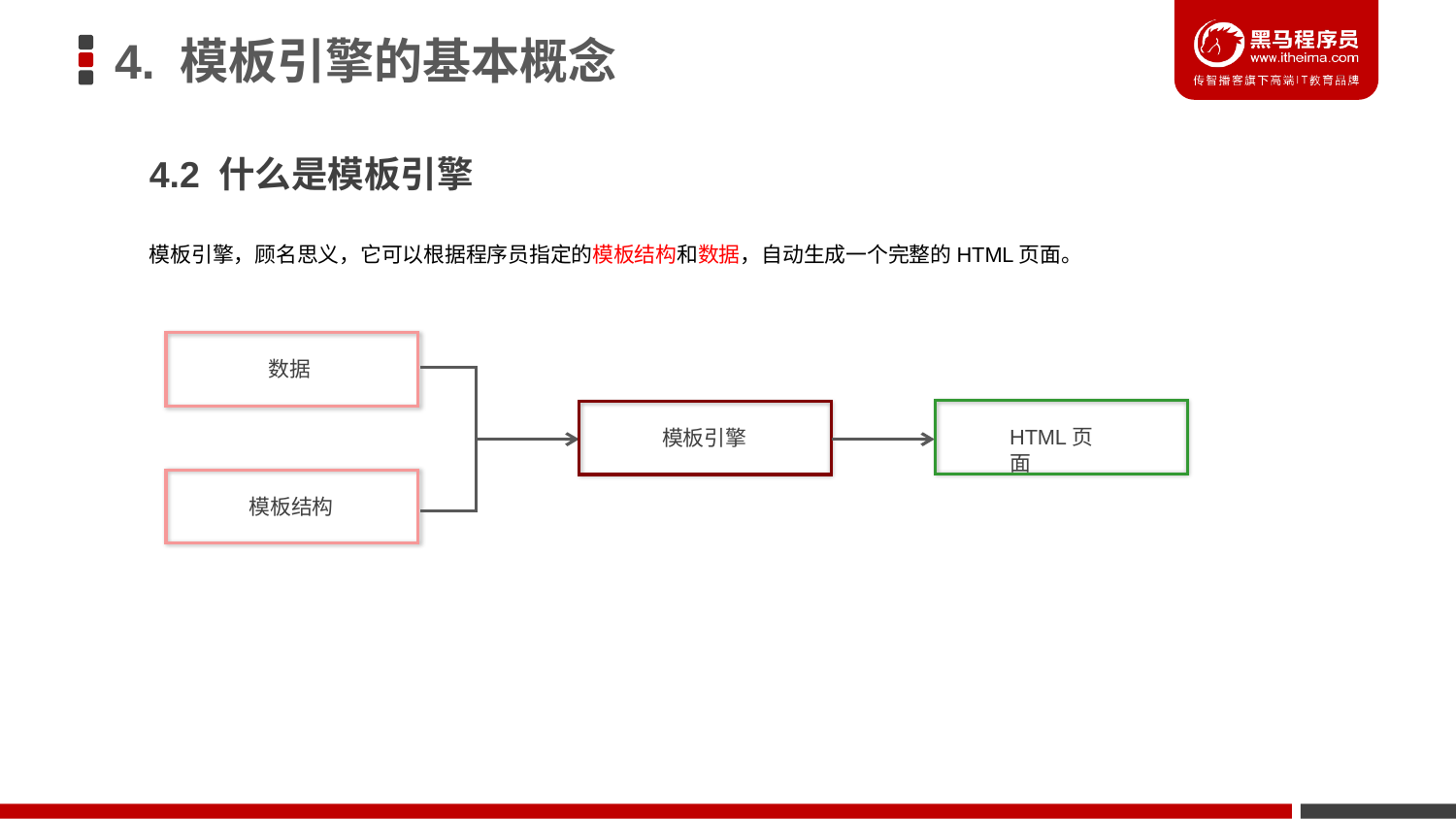

# 4. 模板引擎的基本概念
4.2 什么是模板引擎
模板引擎，顾名思义，它可以根据程序员指定的模板结构和数据，自动生成一个完整的HTML页面。

数据

HTML页面

模板引擎

模板结构